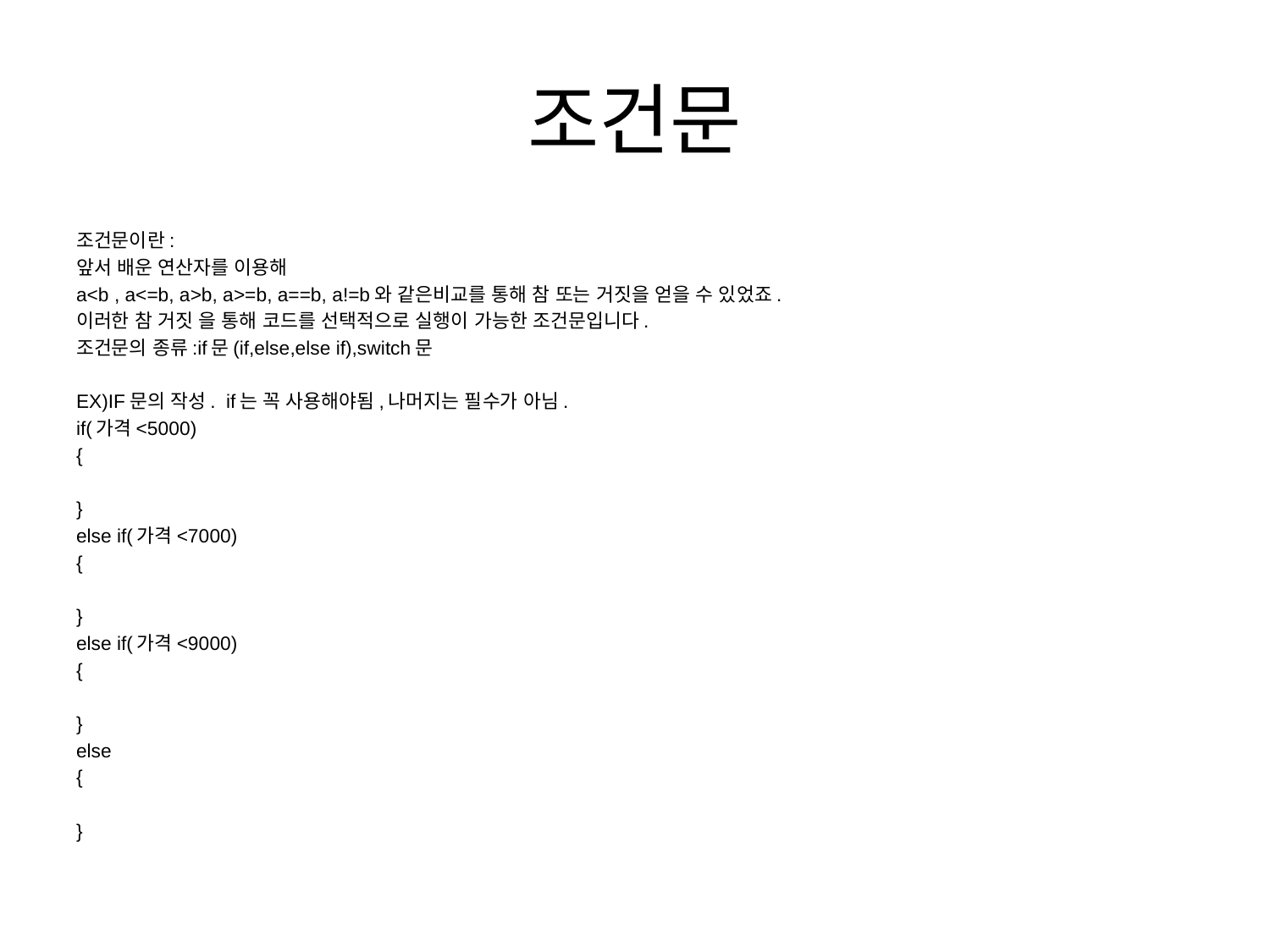

# 조건문
조건문이란:
앞서 배운 연산자를 이용해
a<b , a<=b, a>b, a>=b, a==b, a!=b와 같은비교를 통해 참 또는 거짓을 얻을 수 있었죠.
이러한 참 거짓 을 통해 코드를 선택적으로 실행이 가능한 조건문입니다.
조건문의 종류:if문(if,else,else if),switch문

EX)IF문의 작성.  if는 꼭 사용해야됨,나머지는 필수가 아님.
if(가격<5000)
{

}
else if(가격<7000)
{

}
else if(가격<9000)
{

}
else
{

}